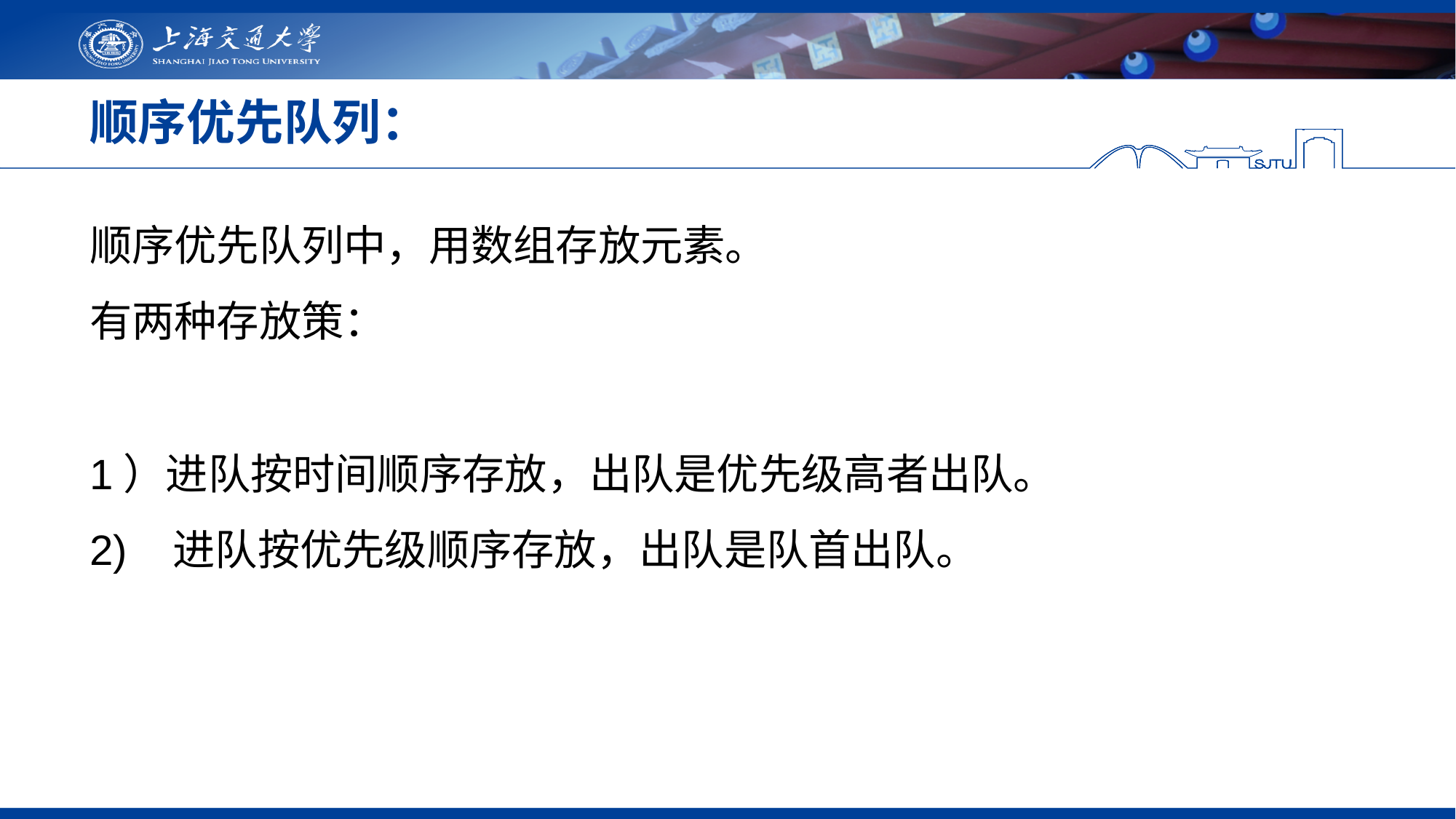

# 顺序优先队列：
顺序优先队列中，用数组存放元素。
有两种存放策：

1）进队按时间顺序存放，出队是优先级高者出队。
2)   进队按优先级顺序存放，出队是队首出队。